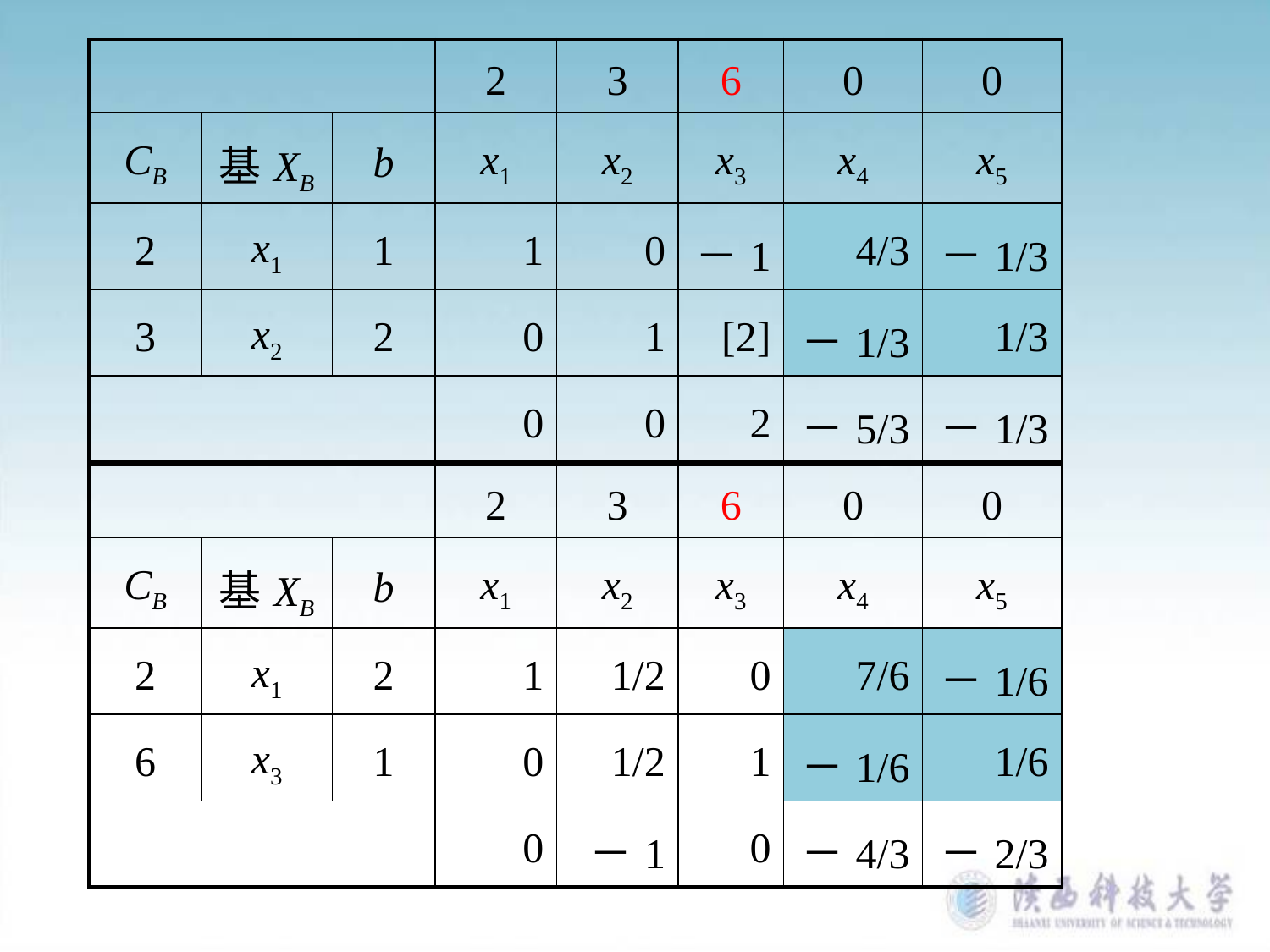

|  |  |  | 2 | 3 | 6 | 0 | 0 |
| --- | --- | --- | --- | --- | --- | --- | --- |
| CB | 基XB | b | x1 | x2 | x3 | x4 | x5 |
| 2 | x1 | 1 | 1 | 0 | －1 | 4/3 | －1/3 |
| 3 | x2 | 2 | 0 | 1 | [2] | －1/3 | 1/3 |
|  |  |  | 0 | 0 | 2 | －5/3 | －1/3 |
|  |  |  | 2 | 3 | 6 | 0 | 0 |
| --- | --- | --- | --- | --- | --- | --- | --- |
| CB | 基XB | b | x1 | x2 | x3 | x4 | x5 |
| 2 | x1 | 2 | 1 | 1/2 | 0 | 7/6 | －1/6 |
| 6 | x3 | 1 | 0 | 1/2 | 1 | －1/6 | 1/6 |
|  |  |  | 0 | －1 | 0 | －4/3 | －2/3 |